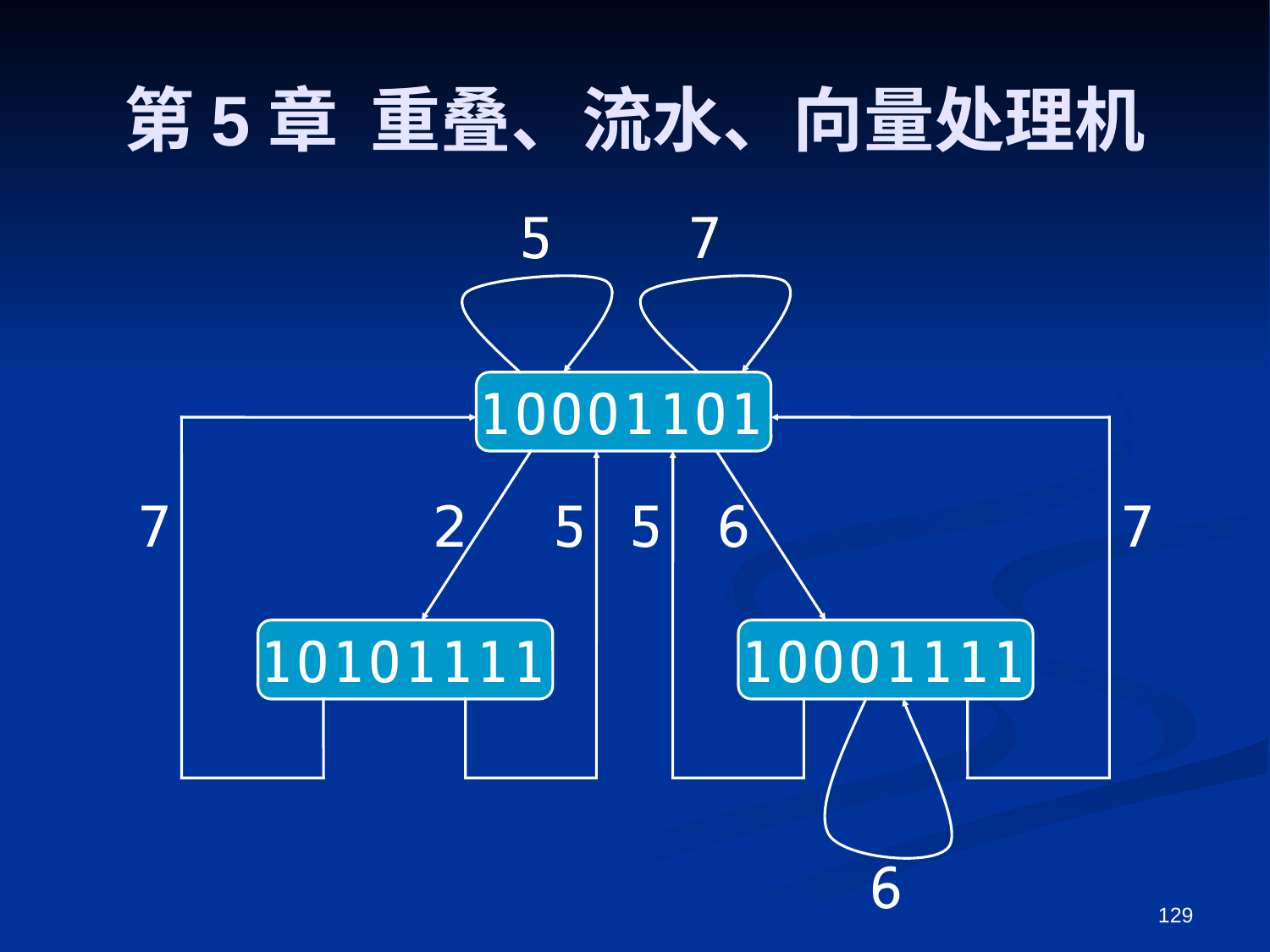

# 第5章  重叠、流水、向量处理机
5
7

10001101

7
2
5
5
6
7
10101111
10001111

6
129